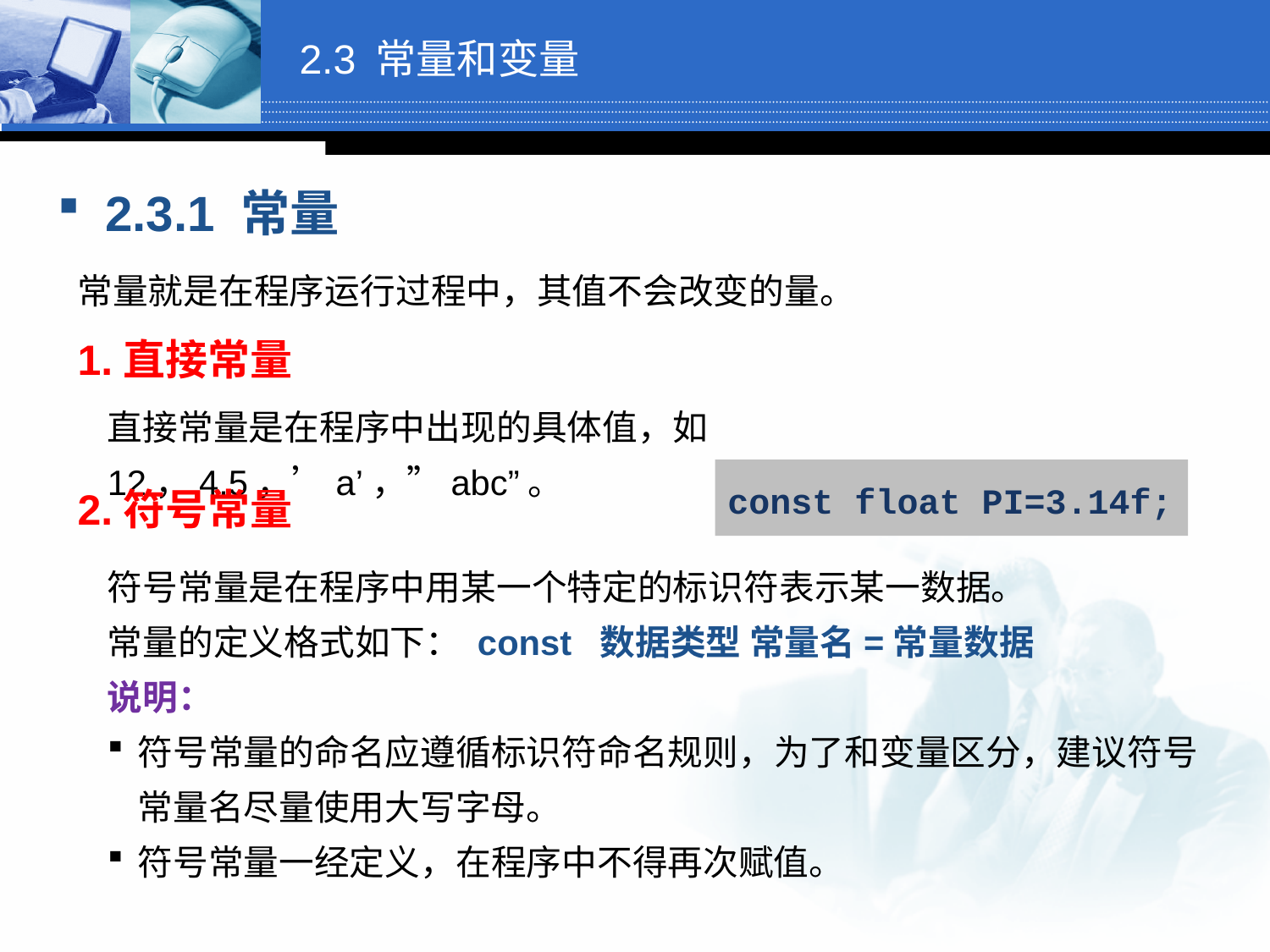

# 2.3 常量和变量
2.3.1 常量
常量就是在程序运行过程中，其值不会改变的量。
1.直接常量
直接常量是在程序中出现的具体值，如12，4.5，’a’，”abc”。
2.符号常量
const float PI=3.14f;
符号常量是在程序中用某一个特定的标识符表示某一数据。
常量的定义格式如下： const  数据类型 常量名=常量数据
说明：
符号常量的命名应遵循标识符命名规则，为了和变量区分，建议符号常量名尽量使用大写字母。
符号常量一经定义，在程序中不得再次赋值。